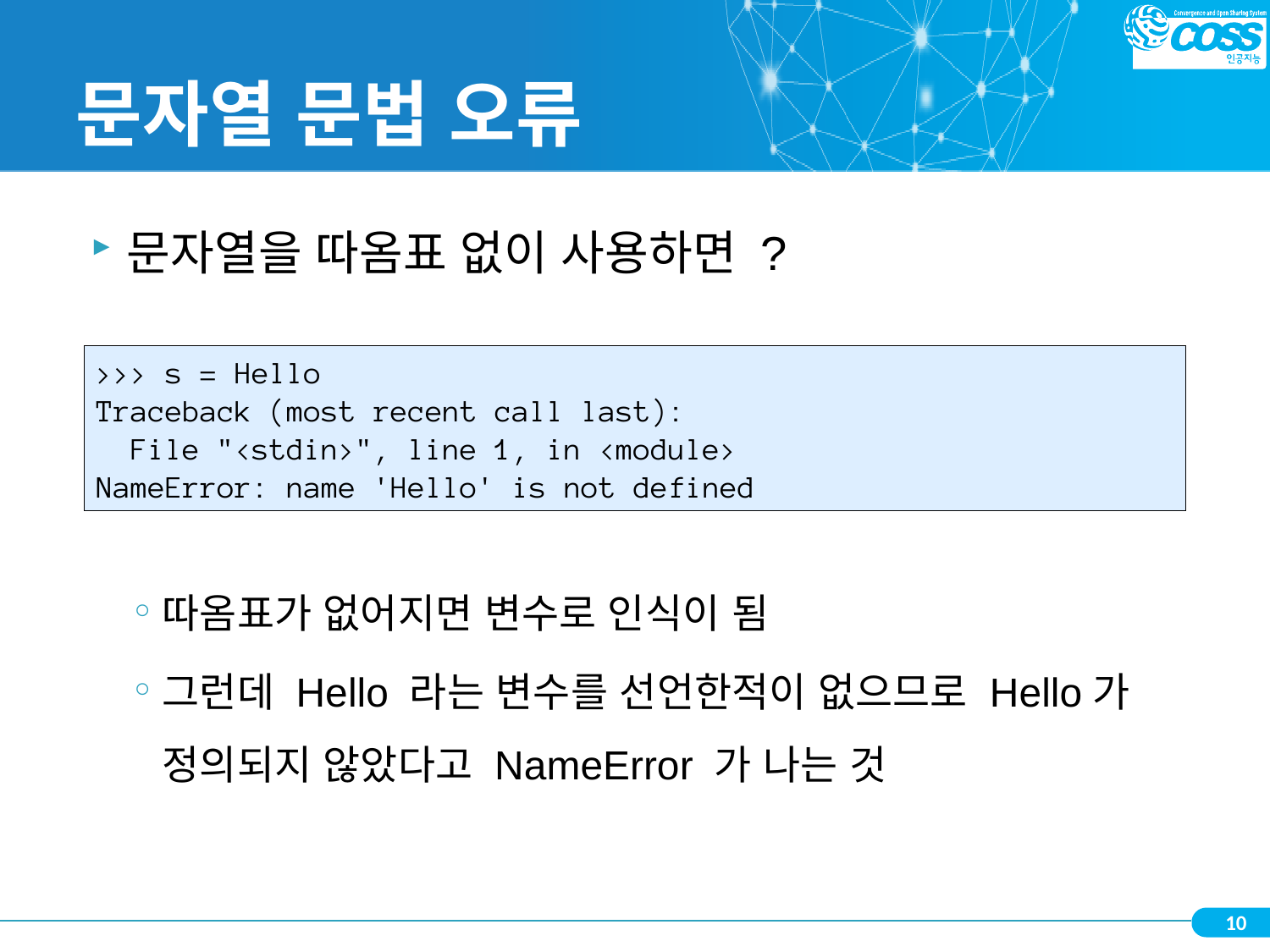

# 문자열 문법 오류
문자열을 따옴표 없이 사용하면 ?

따옴표가 없어지면 변수로 인식이 됨
그런데 Hello 라는 변수를 선언한적이 없으므로 Hello가 정의되지 않았다고 NameError 가 나는 것

>>> s = Hello
Traceback (most recent call last):
  File "<stdin>", line 1, in <module>
NameError: name 'Hello' is not defined